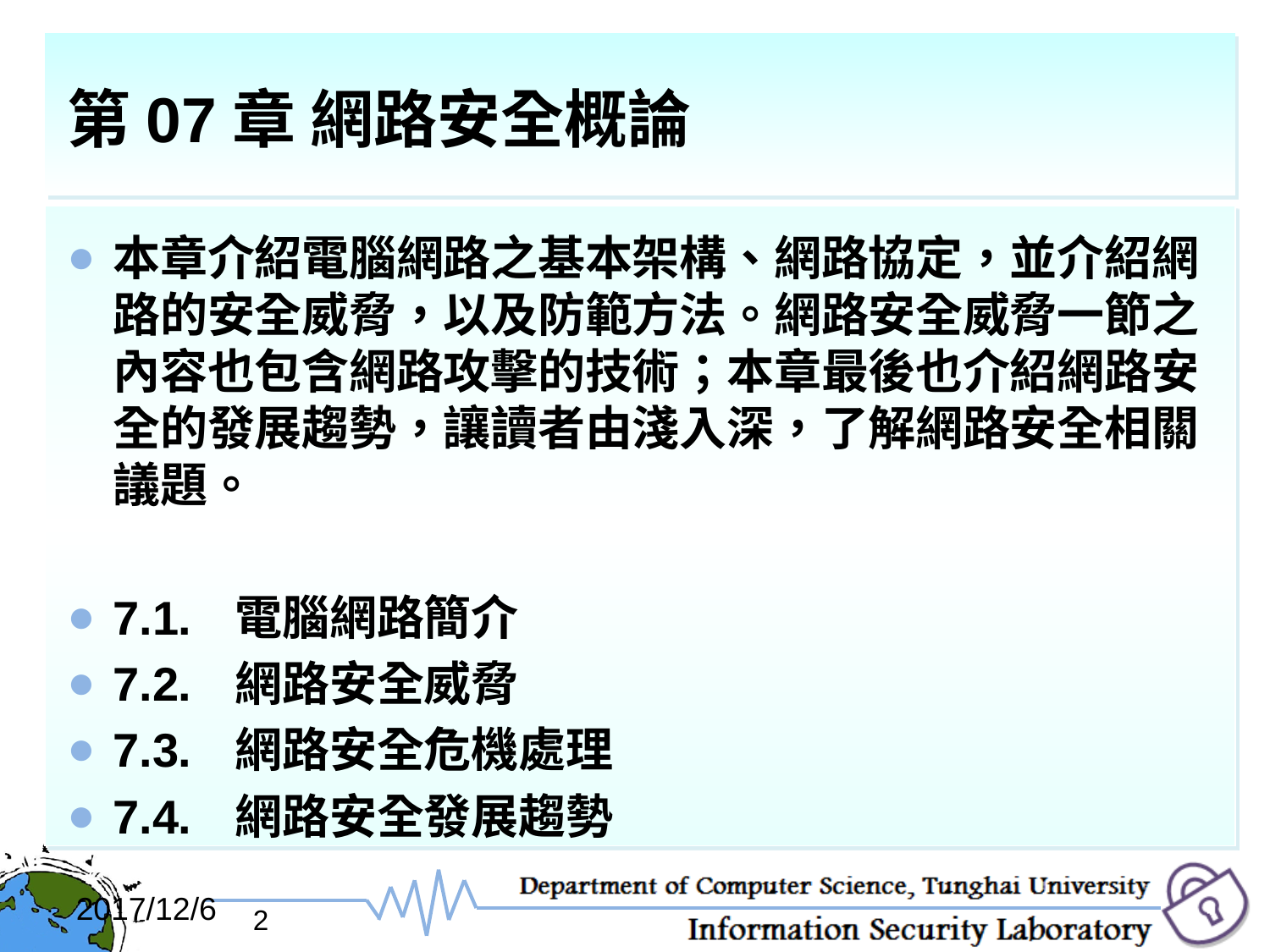

# 第07章 網路安全概論
本章介紹電腦網路之基本架構、網路協定，並介紹網路的安全威脅，以及防範方法。網路安全威脅一節之內容也包含網路攻擊的技術；本章最後也介紹網路安全的發展趨勢，讓讀者由淺入深，了解網路安全相關議題。

7.1.	電腦網路簡介
7.2.	網路安全威脅
7.3.	網路安全危機處理
7.4.	網路安全發展趨勢
2017/12/6
2